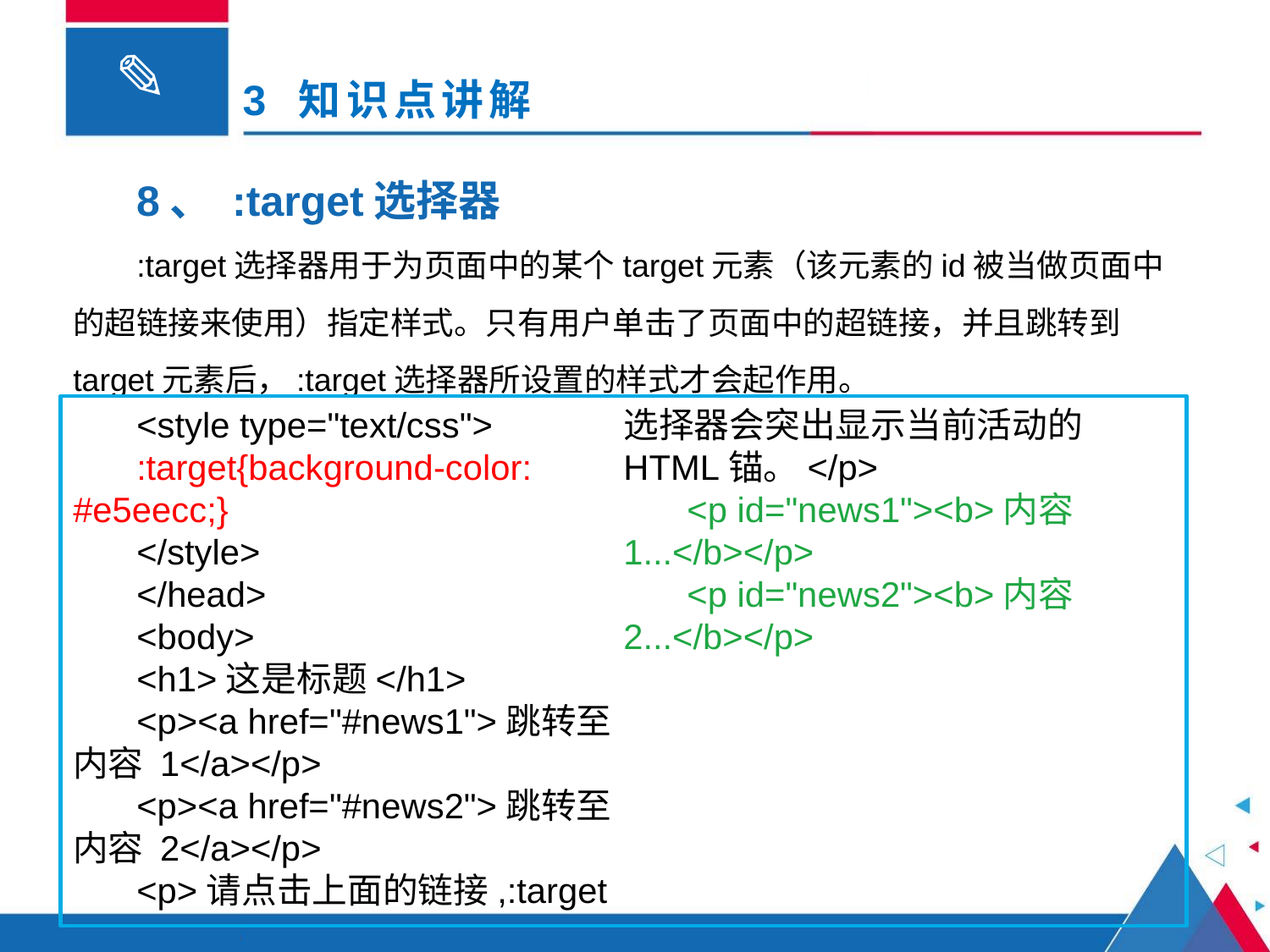

# 3 知识点讲解
8、 :target选择器
:target选择器用于为页面中的某个target元素（该元素的id被当做页面中的超链接来使用）指定样式。只有用户单击了页面中的超链接，并且跳转到target元素后，:target选择器所设置的样式才会起作用。
<style type="text/css">
:target{background-color: #e5eecc;}
</style>
</head>
<body>
<h1>这是标题</h1>
<p><a href="#news1">跳转至内容 1</a></p>
<p><a href="#news2">跳转至内容 2</a></p>
<p>请点击上面的链接,:target 选择器会突出显示当前活动的HTML锚。</p>
<p id="news1"><b>内容 1...</b></p>
<p id="news2"><b>内容 2...</b></p>